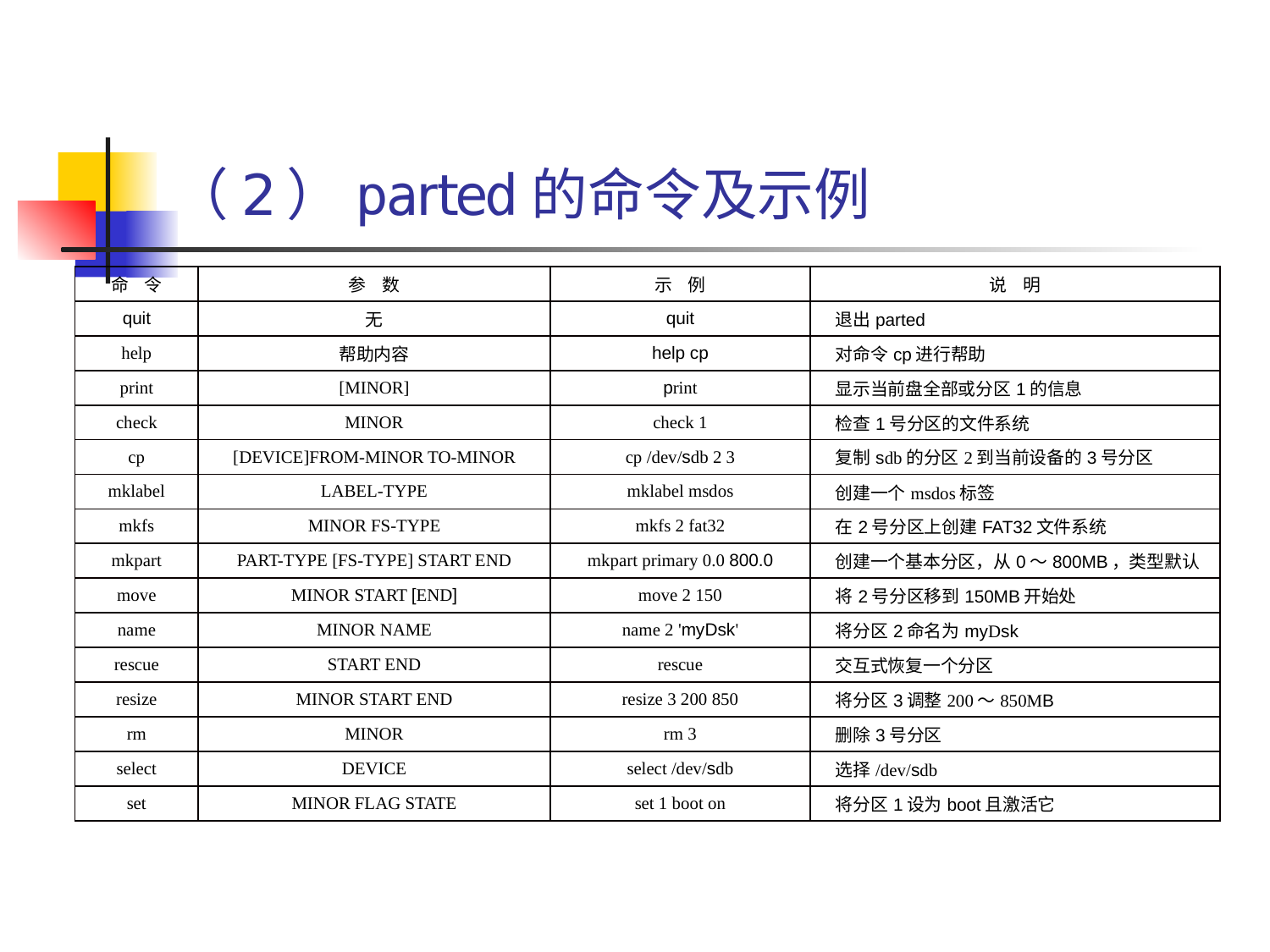

# （2）parted的命令及示例
| 命 令 | 参 数 | 示 例 | 说 明 |
| --- | --- | --- | --- |
| quit | 无 | quit | 退出parted |
| help | 帮助内容 | help cp | 对命令cp进行帮助 |
| print | [MINOR] | print | 显示当前盘全部或分区1的信息 |
| check | MINOR | check 1 | 检查1号分区的文件系统 |
| cp | [DEVICE]FROM-MINOR TO-MINOR | cp /dev/sdb 2 3 | 复制sdb的分区2到当前设备的3号分区 |
| mklabel | LABEL-TYPE | mklabel msdos | 创建一个msdos标签 |
| mkfs | MINOR FS-TYPE | mkfs 2 fat32 | 在2号分区上创建FAT32文件系统 |
| mkpart | PART-TYPE [FS-TYPE] START END | mkpart primary 0.0 800.0 | 创建一个基本分区，从0～800MB，类型默认 |
| move | MINOR START [END] | move 2 150 | 将2号分区移到150MB开始处 |
| name | MINOR NAME | name 2 'myDsk' | 将分区2命名为myDsk |
| rescue | START END | rescue | 交互式恢复一个分区 |
| resize | MINOR START END | resize 3 200 850 | 将分区3调整200～850MB |
| rm | MINOR | rm 3 | 删除3号分区 |
| select | DEVICE | select /dev/sdb | 选择/dev/sdb |
| set | MINOR FLAG STATE | set 1 boot on | 将分区1设为boot且激活它 |